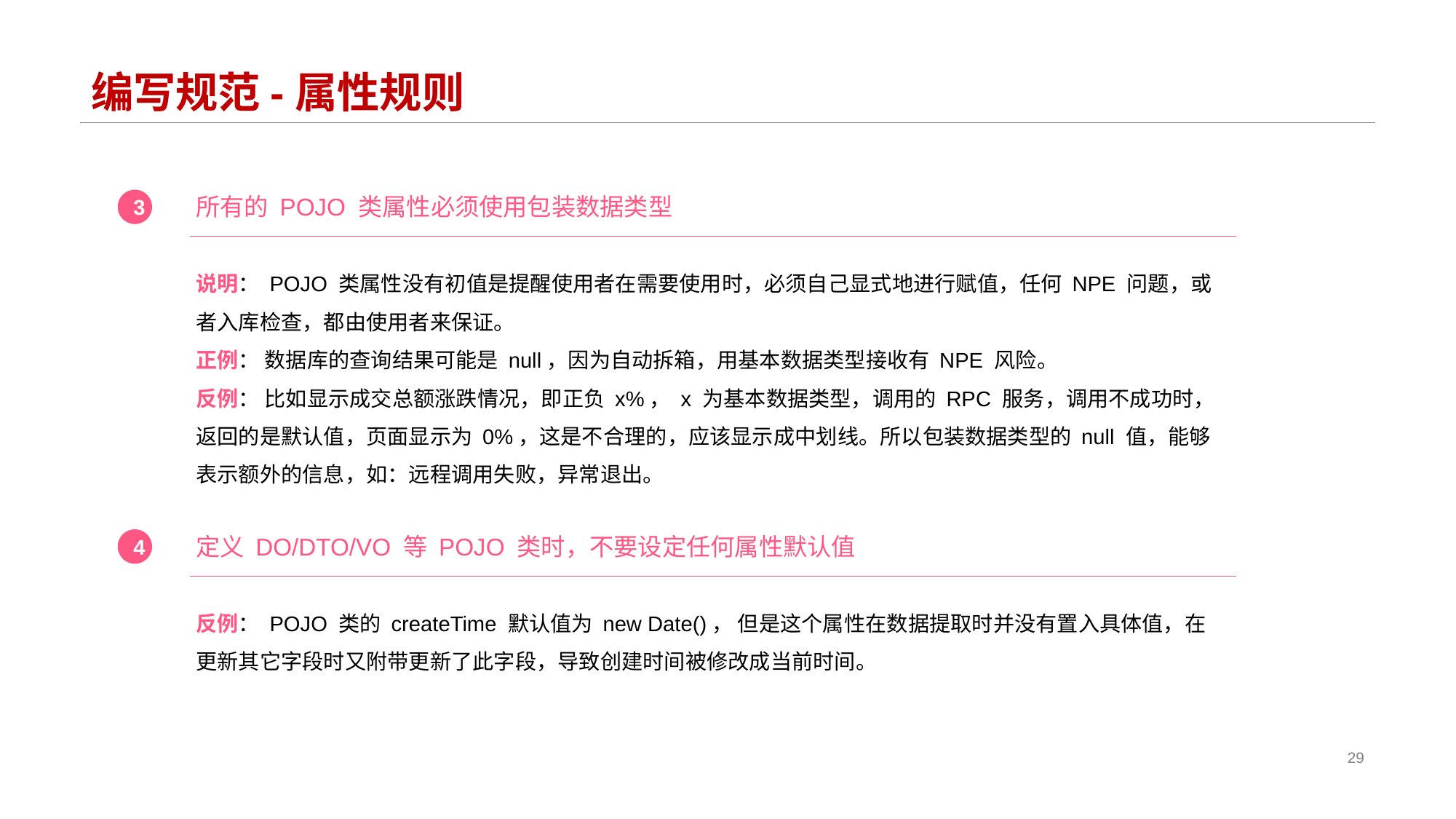

# 编写规范-属性规则
所有的 POJO 类属性必须使用包装数据类型
3
说明： POJO 类属性没有初值是提醒使用者在需要使用时，必须自己显式地进行赋值，任何 NPE 问题，或者入库检查，都由使用者来保证。
正例： 数据库的查询结果可能是 null，因为自动拆箱，用基本数据类型接收有 NPE 风险。
反例： 比如显示成交总额涨跌情况，即正负 x%， x 为基本数据类型，调用的 RPC 服务，调用不成功时， 返回的是默认值，页面显示为 0%，这是不合理的，应该显示成中划线。所以包装数据类型的 null 值，能够表示额外的信息，如：远程调用失败，异常退出。
定义 DO/DTO/VO 等 POJO 类时，不要设定任何属性默认值
4
反例： POJO 类的 createTime 默认值为 new Date()， 但是这个属性在数据提取时并没有置入具体值，在更新其它字段时又附带更新了此字段，导致创建时间被修改成当前时间。
29